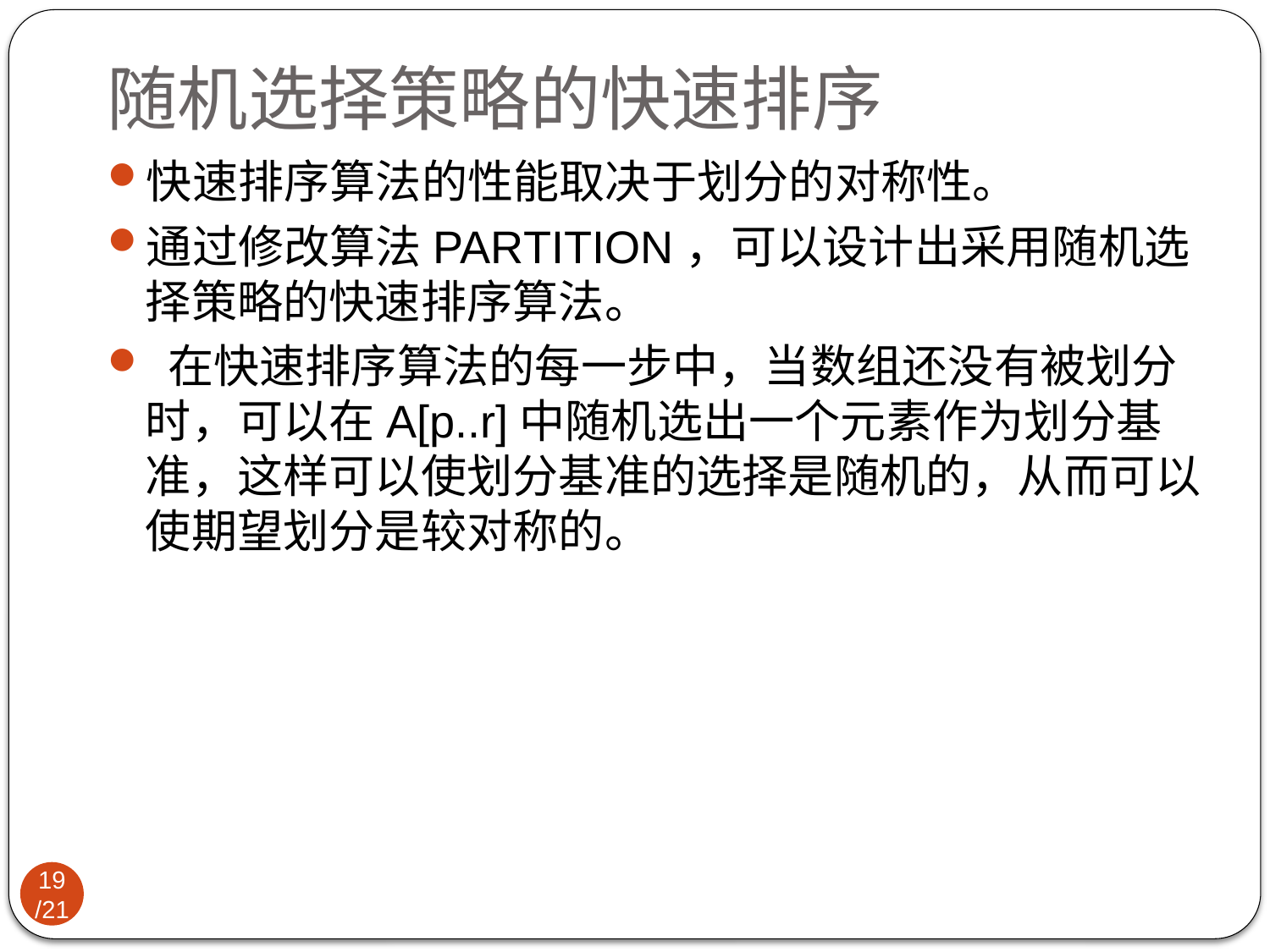

随机选择策略的快速排序
快速排序算法的性能取决于划分的对称性。
通过修改算法PARTITION，可以设计出采用随机选择策略的快速排序算法。
 在快速排序算法的每一步中，当数组还没有被划分时，可以在A[p..r]中随机选出一个元素作为划分基准，这样可以使划分基准的选择是随机的，从而可以使期望划分是较对称的。
19/21